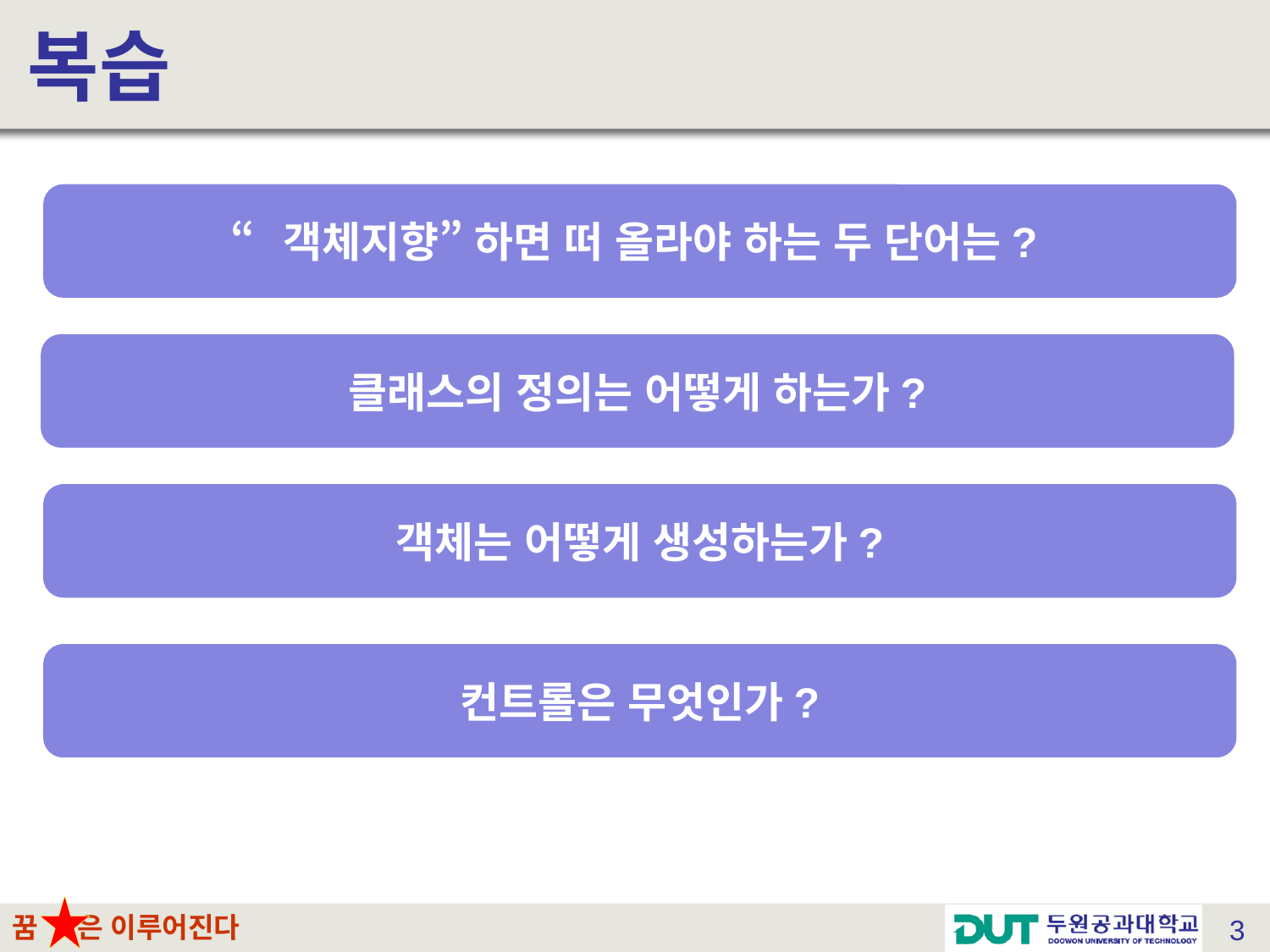

# 복습
“객체지향” 하면 떠 올라야 하는 두 단어는?
클래스의 정의는 어떻게 하는가?
객체는 어떻게 생성하는가?
컨트롤은 무엇인가?